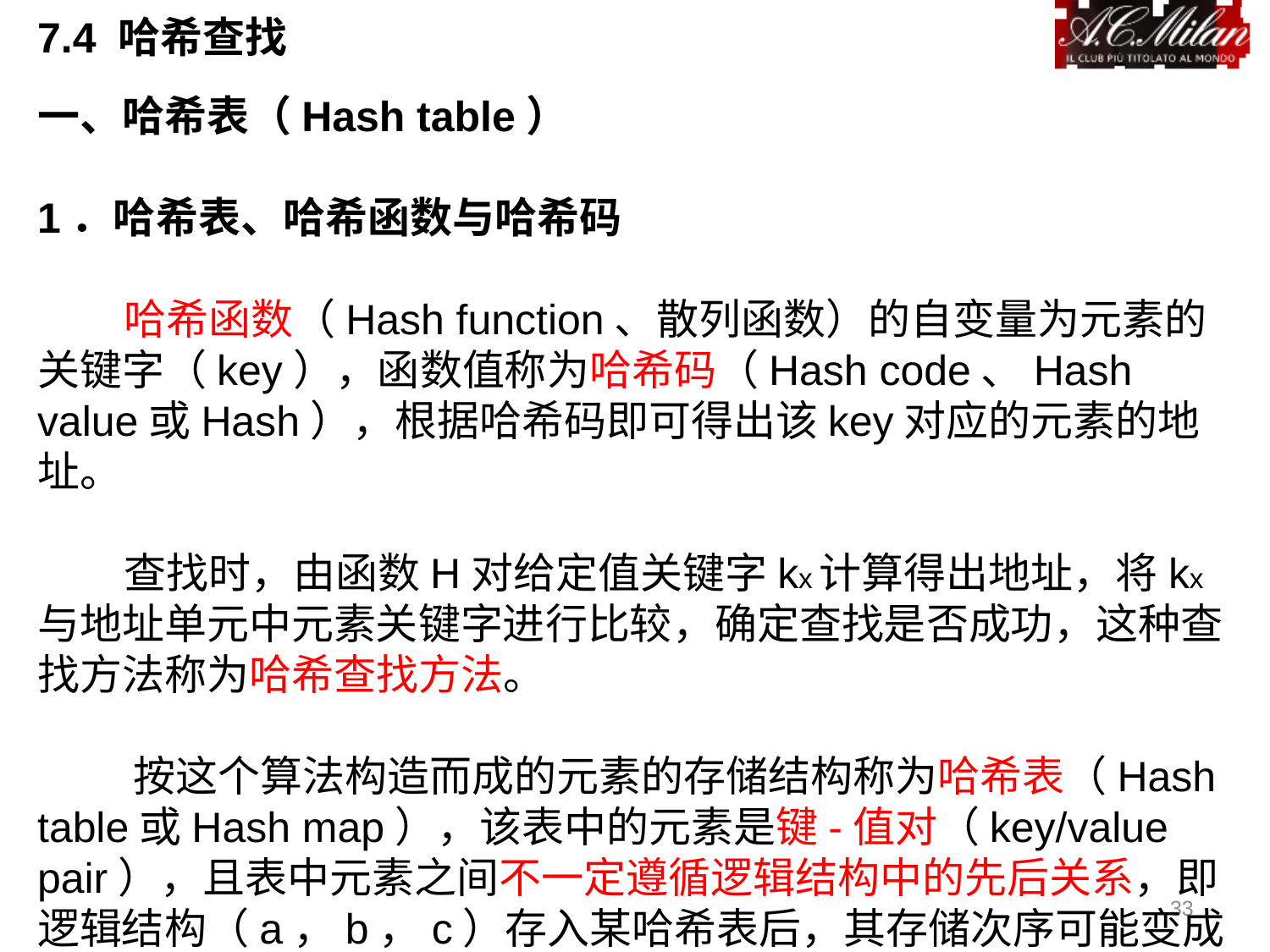

7.4 哈希查找
一、哈希表（Hash table）

1．哈希表、哈希函数与哈希码

        哈希函数（Hash function、散列函数）的自变量为元素的关键字（key），函数值称为哈希码（Hash code、Hash value或Hash），根据哈希码即可得出该key对应的元素的地址。

        查找时，由函数H对给定值关键字kx计算得出地址，将kx与地址单元中元素关键字进行比较，确定查找是否成功，这种查找方法称为哈希查找方法。

         按这个算法构造而成的元素的存储结构称为哈希表（Hash table或Hash map），该表中的元素是键-值对（key/value pair），且表中元素之间不一定遵循逻辑结构中的先后关系，即逻辑结构（a，b，c）存入某哈希表后，其存储次序可能变成（b，a，c）。
33